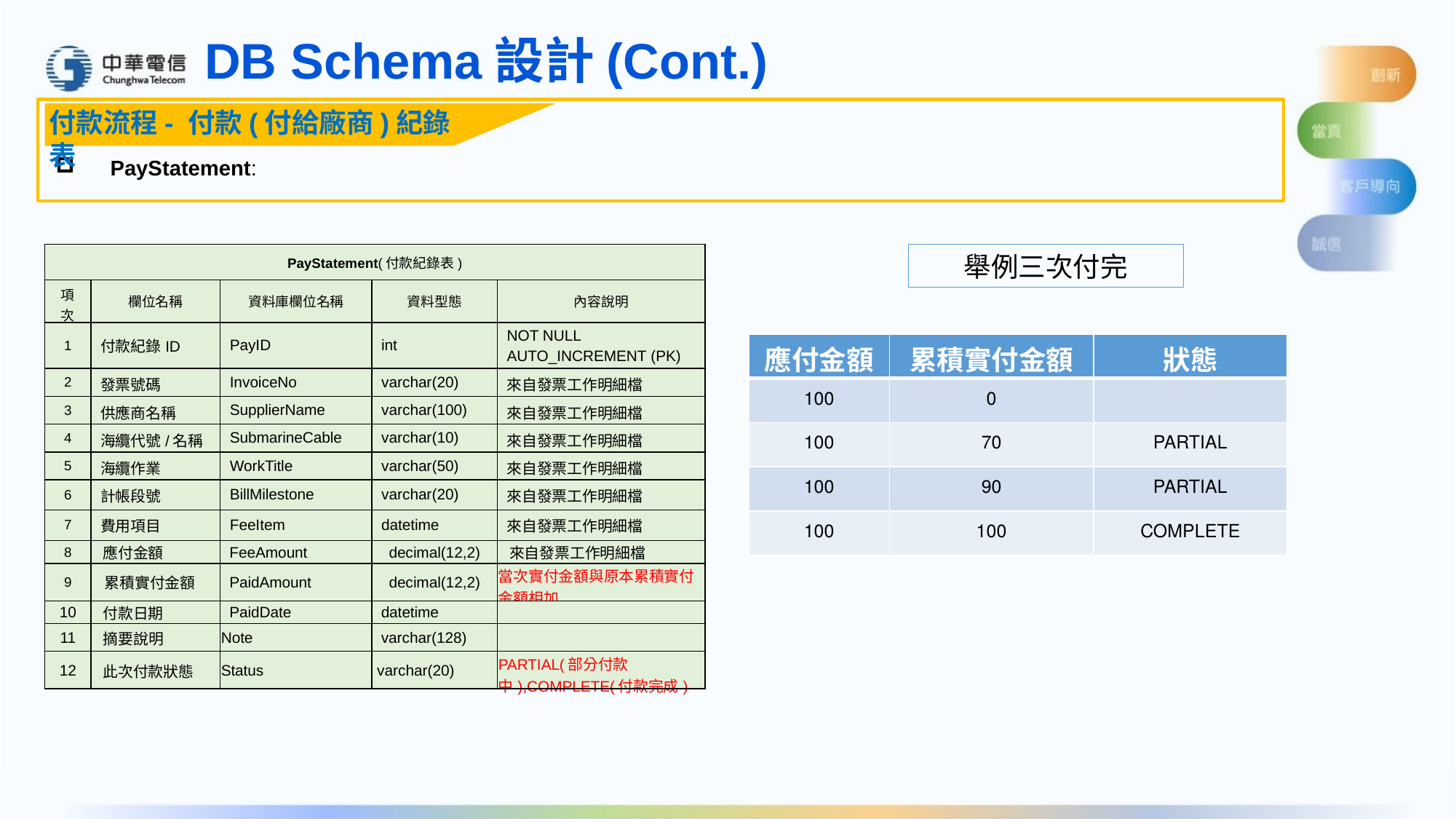

DB Schema設計(Cont.)

付款流程- 付款(付給廠商)紀錄表
說明
PayStatement:

| PayStatement(付款紀錄表)​ |  |  |  |  |
| --- | --- | --- | --- | --- |
| 項次​ | 欄位名稱​ | 資料庫欄位名稱​ | 資料型態​ | 內容說明​ |
| 1​ | 付款紀錄ID​ | PayID​ | int​ | NOT NULL AUTO\_INCREMENT (PK)​ |
| 2​ | 發票號碼​ | InvoiceNo​ | varchar(20)​ | 來自發票工作明細檔 |
| 3 | 供應商名稱 | SupplierName | varchar(100)​ | 來自發票工作明細檔 |
| 4 | 海纜代號​/名稱 | SubmarineCable​ | varchar(10)​ | 來自發票工作明細檔 |
| 5 | 海纜作業​ | WorkTitle​ | varchar(50)​ | 來自發票工作明細檔 |
| 6 | 計帳段號​ | BillMilestone​ | varchar(20)​ | 來自發票工作明細檔 |
| 7 | 費用項目 | FeeItem | datetime​ | 來自發票工作明細檔 |
| 8 | 應付金額 | FeeAmount | decimal(12,2) | 來自發票工作明細檔 |
| 9 | 累積實付金額 | PaidAmount | decimal(12,2) | 當次實付金額與原本累積實付金額相加 |
| 10 | 付款日期 | PaidDate | datetime |  |
| 11 | 摘要說明 | Note | varchar(128) |  |
| 12 | 此次付款狀態 | Status | varchar(20) | PARTIAL(部分付款中),COMPLETE(付款完成) |
舉例三次付完
| 應付金額 | 累積實付金額 | 狀態 |
| --- | --- | --- |
| 100 | 0 |  |
| 100 | 70 | PARTIAL |
| 100 | 90 | PARTIAL |
| 100 | 100 | COMPLETE |